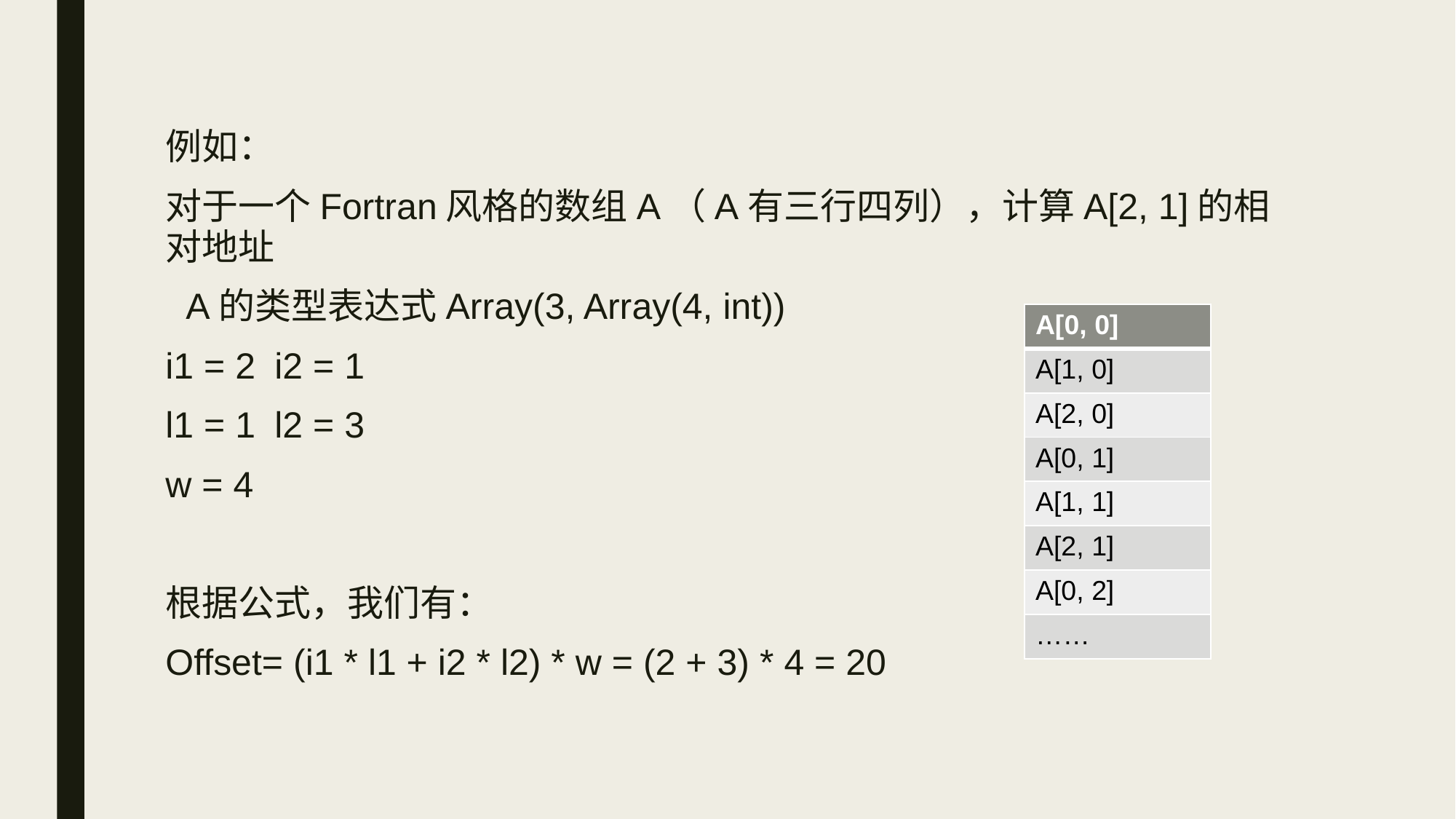

例如：
对于一个Fortran风格的数组A（A有三行四列），计算A[2, 1]的相对地址
  A的类型表达式Array(3, Array(4, int))
i1 = 2	i2 = 1
l1 = 1	l2 = 3
w = 4

根据公式，我们有：
Offset= (i1 * l1 + i2 * l2) * w = (2 + 3) * 4 = 20
| A[0, 0] |
| --- |
| A[1, 0] |
| A[2, 0] |
| A[0, 1] |
| A[1, 1] |
| A[2, 1] |
| A[0, 2] |
| …… |